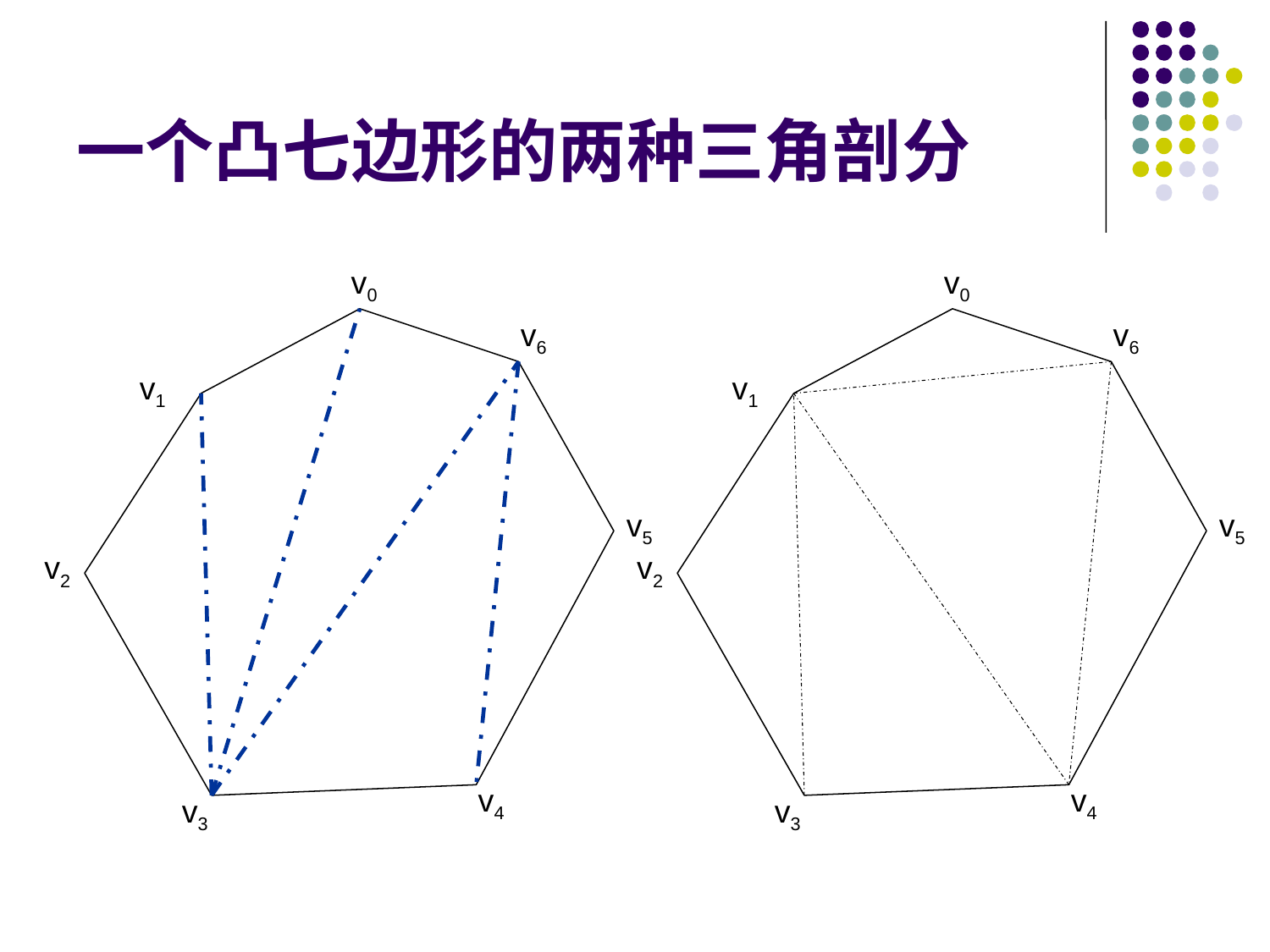

# 一个凸七边形的两种三角剖分
v0
v0

v6
v1

v5
v2
v4
v3

v6
v1
v5
v2
v4
v3